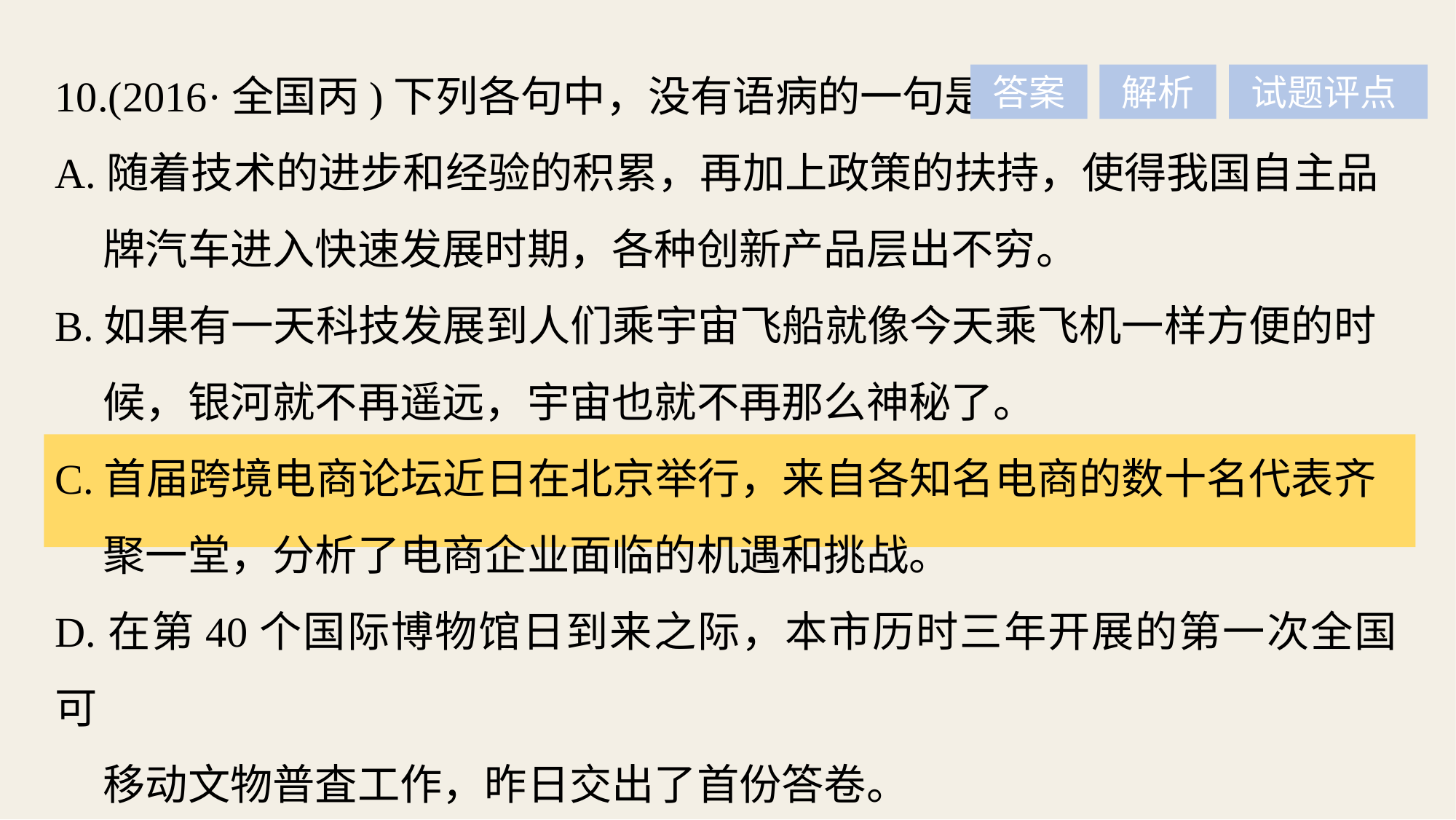

10.(2016·全国丙)下列各句中，没有语病的一句是
A.随着技术的进步和经验的积累，再加上政策的扶持，使得我国自主品
    牌汽车进入快速发展时期，各种创新产品层出不穷。
B.如果有一天科技发展到人们乘宇宙飞船就像今天乘飞机一样方便的时
    候，银河就不再遥远，宇宙也就不再那么神秘了。
C.首届跨境电商论坛近日在北京举行，来自各知名电商的数十名代表齐
    聚一堂，分析了电商企业面临的机遇和挑战。
D.在第40个国际博物馆日到来之际，本市历时三年开展的第一次全国可
    移动文物普査工作，昨日交出了首份答卷。
答案
解析
试题评点